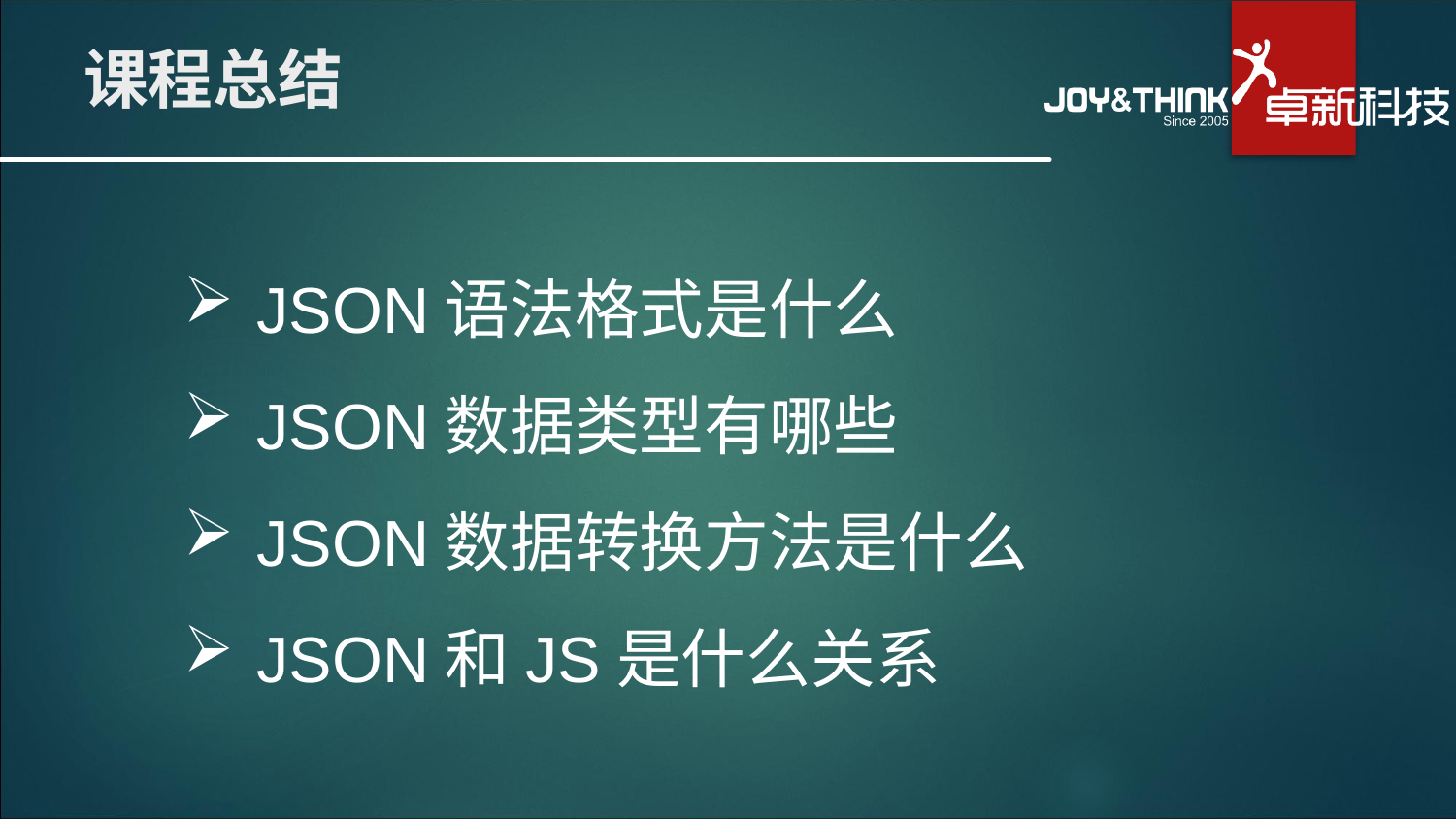

# 课程总结
JSON语法格式是什么
JSON数据类型有哪些
JSON数据转换方法是什么
JSON和JS是什么关系